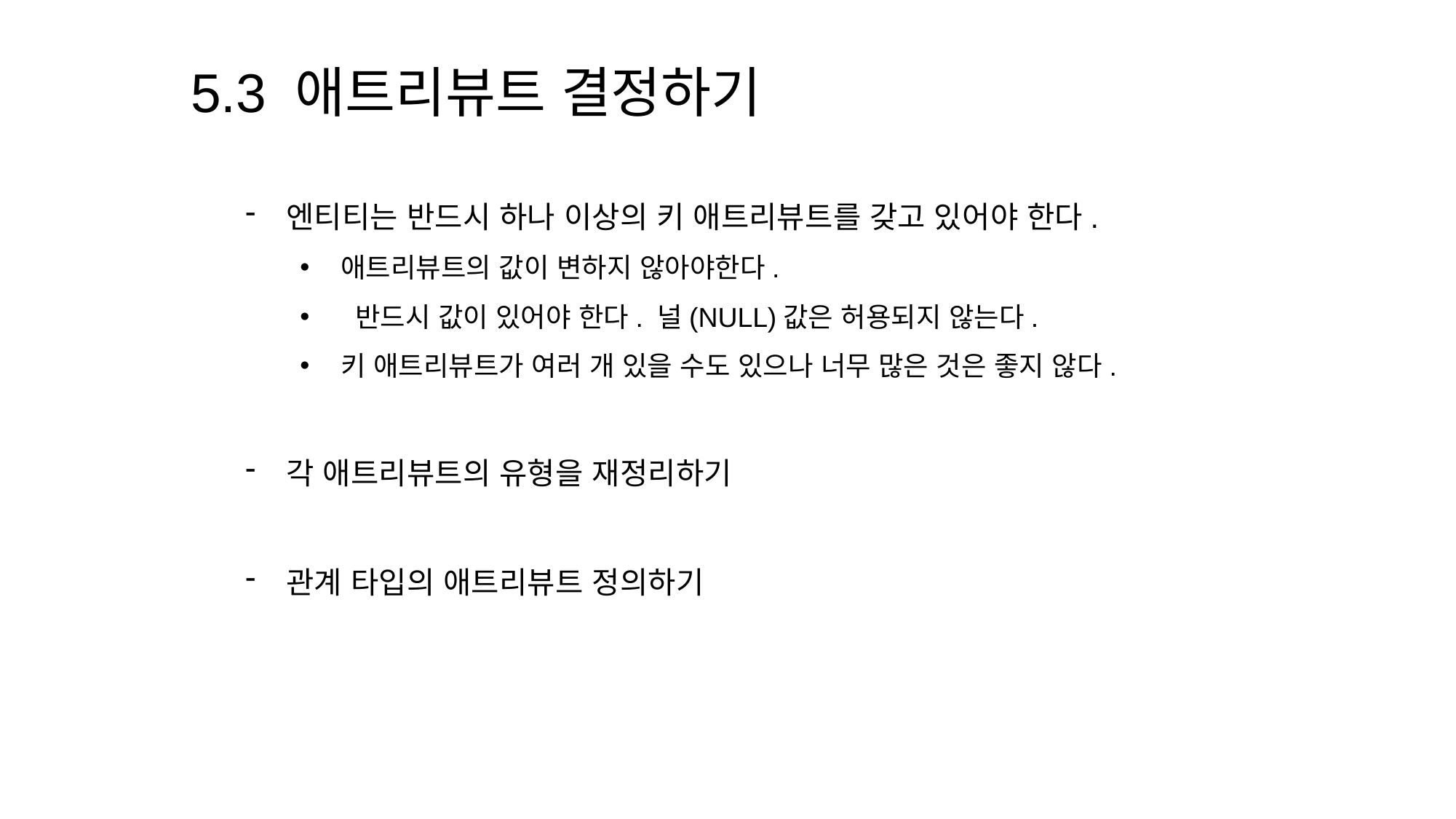

5.3 애트리뷰트 결정하기
엔티티는 반드시 하나 이상의 키 애트리뷰트를 갖고 있어야 한다.
애트리뷰트의 값이 변하지 않아야한다.
 반드시 값이 있어야 한다. 널(NULL)값은 허용되지 않는다.
키 애트리뷰트가 여러 개 있을 수도 있으나 너무 많은 것은 좋지 않다.

각 애트리뷰트의 유형을 재정리하기

관계 타입의 애트리뷰트 정의하기